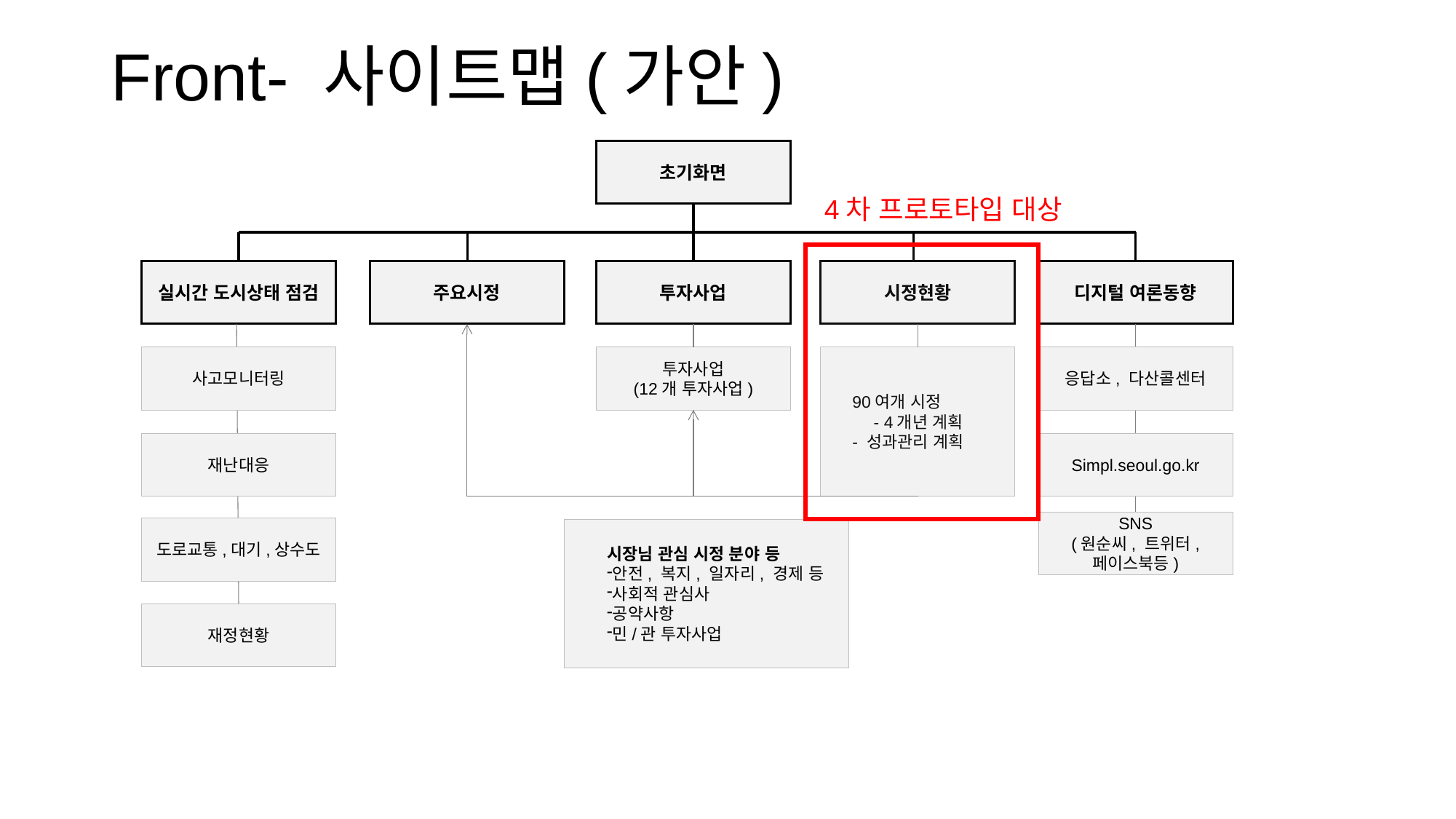

# Front- 사이트맵(가안)
초기화면
실시간 도시상태 점검
주요시정
투자사업
시정현황
디지털 여론동향
4차 프로토타입 대상

사고모니터링
투자사업
(12개 투자사업)
90여개 시정
- 4개년 계획
- 성과관리 계획
응답소, 다산콜센터
Simpl.seoul.go.kr
재난대응
SNS
(원순씨, 트위터, 페이스북등)
도로교통,대기,상수도
시장님 관심 시정 분야 등
안전, 복지, 일자리, 경제 등
사회적 관심사
공약사항
민/관 투자사업
재정현황